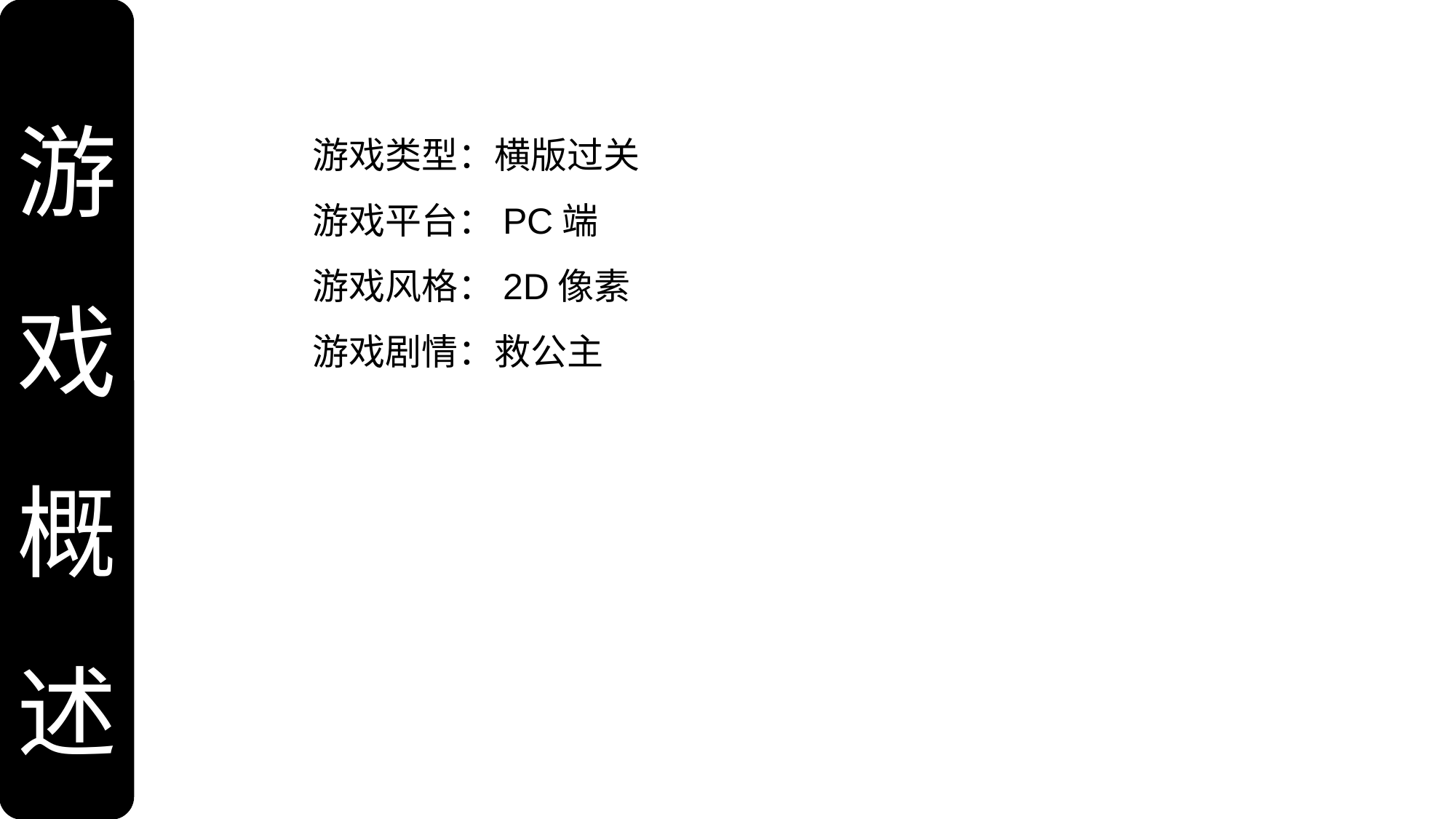

游
戏
概
述
游戏类型：横版过关
游戏平台：PC端
游戏风格：2D像素
游戏剧情：救公主